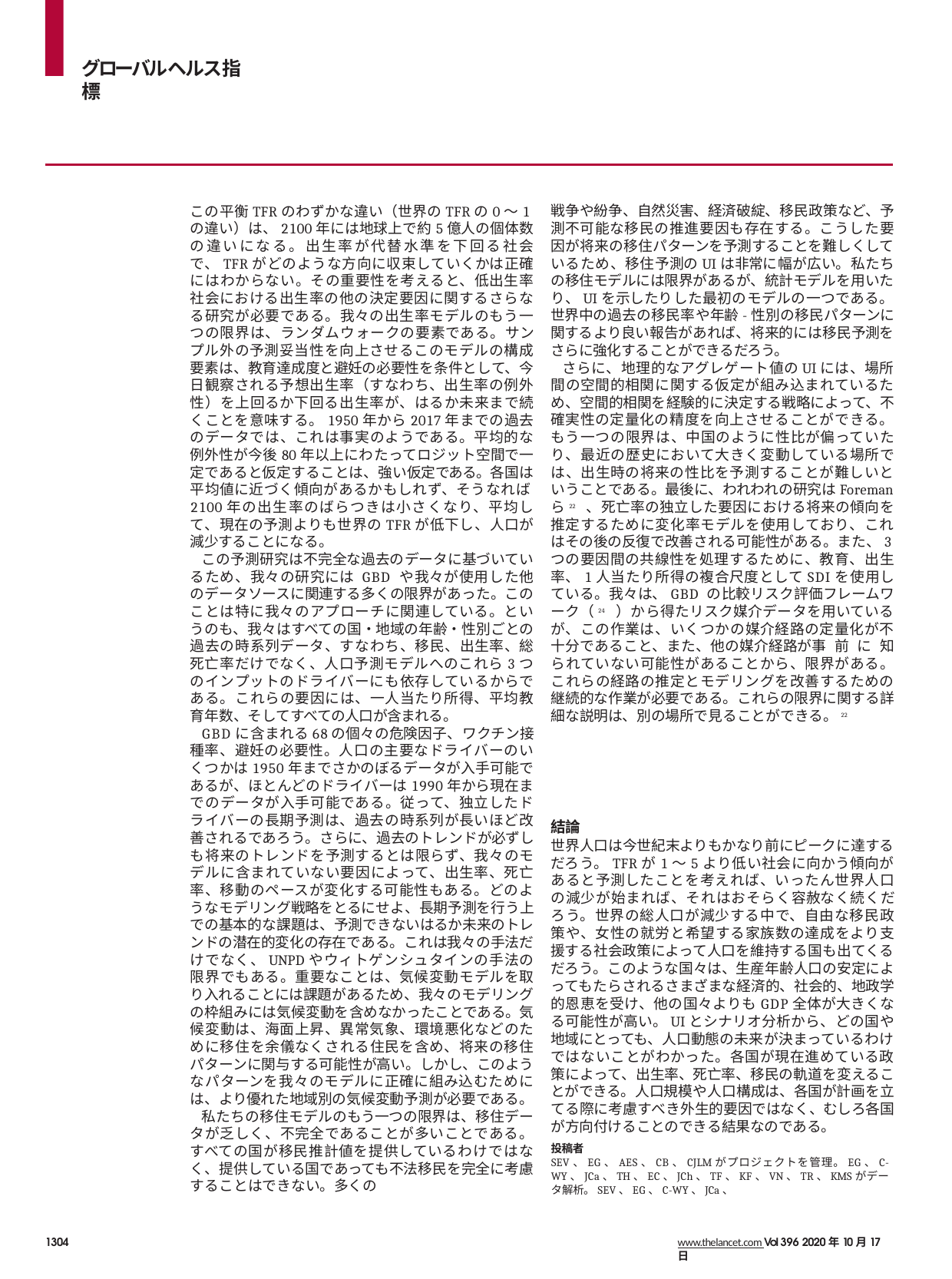

グローバルヘルス指標

戦争や紛争、自然災害、経済破綻、移民政策など、予測不可能な移民の推進要因も存在する。こうした要因が将来の移住パターンを予測することを難しくしているため、移住予測のUIは非常に幅が広い。私たちの移住モデルには限界があるが、統計モデルを用いたり、UIを示したりした最初のモデルの一つである。世界中の過去の移民率や年齢-性別の移民パターンに関するより良い報告があれば、将来的には移民予測をさらに強化することができるだろう。
さらに、地理的なアグレゲート値のUIには、場所間の空間的相関に関する仮定が組み込まれているため、空間的相関を経験的に決定する戦略によって、不確実性の定量化の精度を向上させることができる。もう一つの限界は、中国のように性比が偏っていたり、最近の歴史において大きく変動している場所では、出生時の将来の性比を予測することが難しいということである。最後に、われわれの研究はForemanら22  、死亡率の独立した要因における将来の傾向を推定するために変化率モデルを使用しており、これはその後の反復で改善される可能性がある。また、3つの要因間の共線性を処理するために、教育、出生率、1人当たり所得の複合尺度としてSDIを使用している。我々は、GBD の比較リスク評価フレームワーク（24  ）から得たリスク媒介データを用いているが、この作業は、いくつかの媒介経路の定量化が不十分であること、また、他の媒介経路が事前に知られていない可能性があることから、限界がある。これらの経路の推定とモデリングを改善するための継続的な作業が必要である。これらの限界に関する詳細な説明は、別の場所で見ることができる。22
この平衡TFRのわずかな違い（世界のTFRの0～1の違い）は、2100年には地球上で約5億人の個体数の違いになる。出生率が代替水準を下回る社会で、TFRがどのような方向に収束していくかは正確にはわからない。その重要性を考えると、低出生率社会における出生率の他の決定要因に関するさらなる研究が必要である。我々の出生率モデルのもう一つの限界は、ランダムウォークの要素である。サンプル外の予測妥当性を向上させるこのモデルの構成要素は、教育達成度と避妊の必要性を条件として、今日観察される予想出生率（すなわち、出生率の例外性）を上回るか下回る出生率が、はるか未来まで続くことを意味する。1950年から2017年までの過去のデータでは、これは事実のようである。平均的な例外性が今後80年以上にわたってロジット空間で一定であると仮定することは、強い仮定である。各国は平均値に近づく傾向があるかもしれず、そうなれば2100年の出生率のばらつきは小さくなり、平均して、現在の予測よりも世界のTFRが低下し、人口が減少することになる。
この予測研究は不完全な過去のデータに基づいているため、我々の研究には GBD や我々が使用した他のデータソースに関連する多くの限界があった。このことは特に我々のアプローチに関連している。というのも、我々はすべての国・地域の年齢・性別ごとの過去の時系列データ、すなわち、移民、出生率、総死亡率だけでなく、人口予測モデルへのこれら3つのインプットのドライバーにも依存しているからである。これらの要因には、一人当たり所得、平均教育年数、そしてすべての人口が含まれる。
GBDに含まれる68の個々の危険因子、ワクチン接種率、避妊の必要性。人口の主要なドライバーのいくつかは1950年までさかのぼるデータが入手可能であるが、ほとんどのドライバーは1990年から現在までのデータが入手可能である。従って、独立したドライバーの長期予測は、過去の時系列が長いほど改善されるであろう。さらに、過去のトレンドが必ずしも将来のトレンドを予測するとは限らず、我々のモデルに含まれていない要因によって、出生率、死亡率、移動のペースが変化する可能性もある。どのようなモデリング戦略をとるにせよ、長期予測を行う上での基本的な課題は、予測できないはるか未来のトレンドの潜在的変化の存在である。これは我々の手法だけでなく、UNPDやウィトゲンシュタインの手法の限界でもある。重要なことは、気候変動モデルを取り入れることには課題があるため、我々のモデリングの枠組みには気候変動を含めなかったことである。気候変動は、海面上昇、異常気象、環境悪化などのために移住を余儀なくされる住民を含め、将来の移住パターンに関与する可能性が高い。しかし、このようなパターンを我々のモデルに正確に組み込むためには、より優れた地域別の気候変動予測が必要である。
私たちの移住モデルのもう一つの限界は、移住データが乏しく、不完全であることが多いことである。すべての国が移民推計値を提供しているわけではなく、提供している国であっても不法移民を完全に考慮することはできない。多くの
結論
世界人口は今世紀末よりもかなり前にピークに達するだろう。TFRが1～5より低い社会に向かう傾向があると予測したことを考えれば、いったん世界人口の減少が始まれば、それはおそらく容赦なく続くだろう。世界の総人口が減少する中で、自由な移民政策や、女性の就労と希望する家族数の達成をより支援する社会政策によって人口を維持する国も出てくるだろう。このような国々は、生産年齢人口の安定によってもたらされるさまざまな経済的、社会的、地政学的恩恵を受け、他の国々よりもGDP全体が大きくなる可能性が高い。UIとシナリオ分析から、どの国や地域にとっても、人口動態の未来が決まっているわけではないことがわかった。各国が現在進めている政策によって、出生率、死亡率、移民の軌道を変えることができる。人口規模や人口構成は、各国が計画を立てる際に考慮すべき外生的要因ではなく、むしろ各国が方向付けることのできる結果なのである。
投稿者
SEV、EG、AES、CB、CJLMがプロジェクトを管理。EG、C-WY、JCa、TH、EC、JCh、TF、KF、VN、TR、KMSがデータ解析。SEV、EG、C-WY、JCa、
1304
www.thelancet.com Vol 396 2020年10月17日